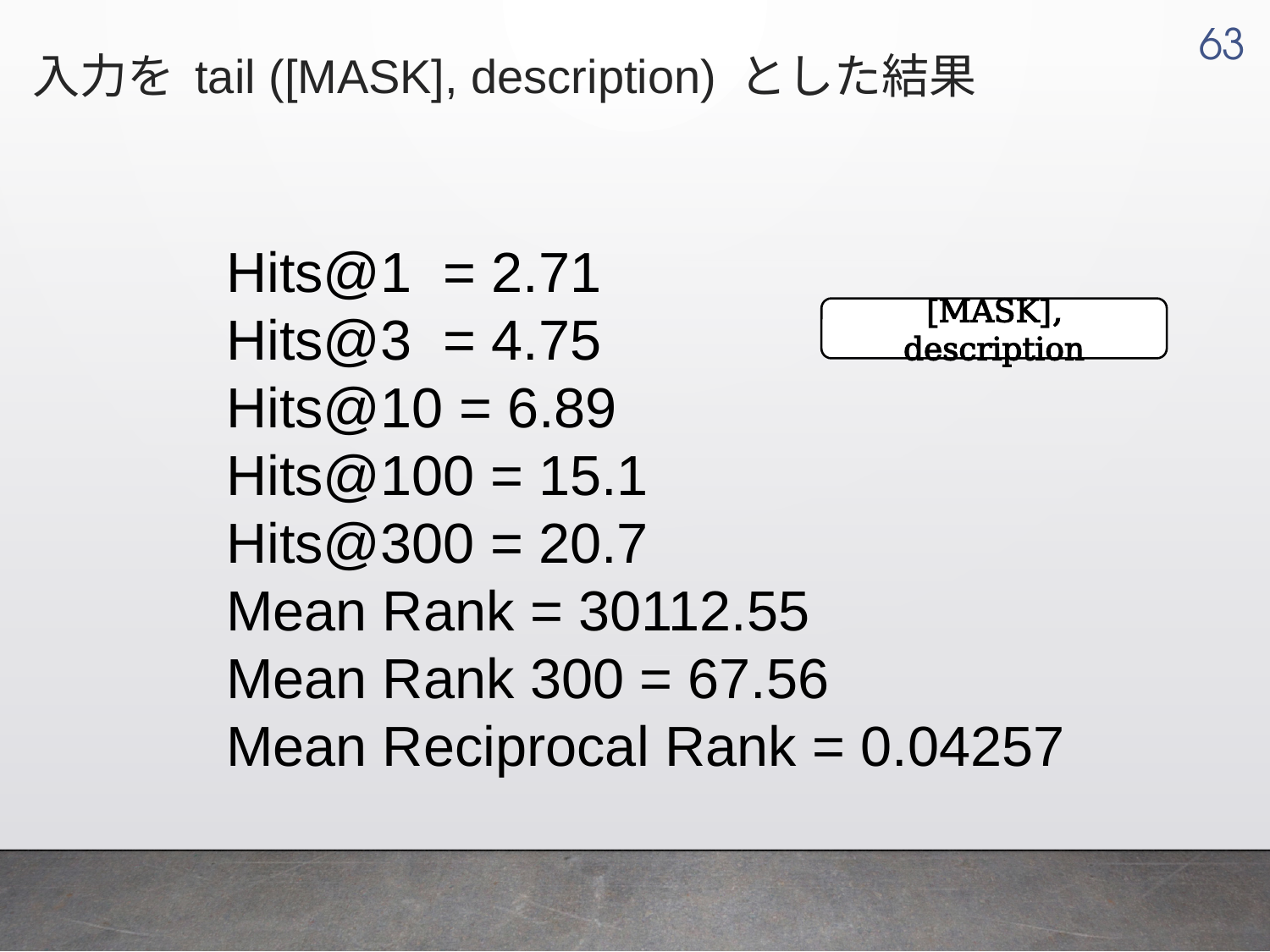

63
入力を tail ([MASK], description) とした結果
Hits@1  = 2.71
Hits@3  = 4.75
Hits@10 = 6.89
Hits@100 = 15.1
Hits@300 = 20.7
Mean Rank = 30112.55
Mean Rank 300 = 67.56
Mean Reciprocal Rank = 0.04257
[MASK], description